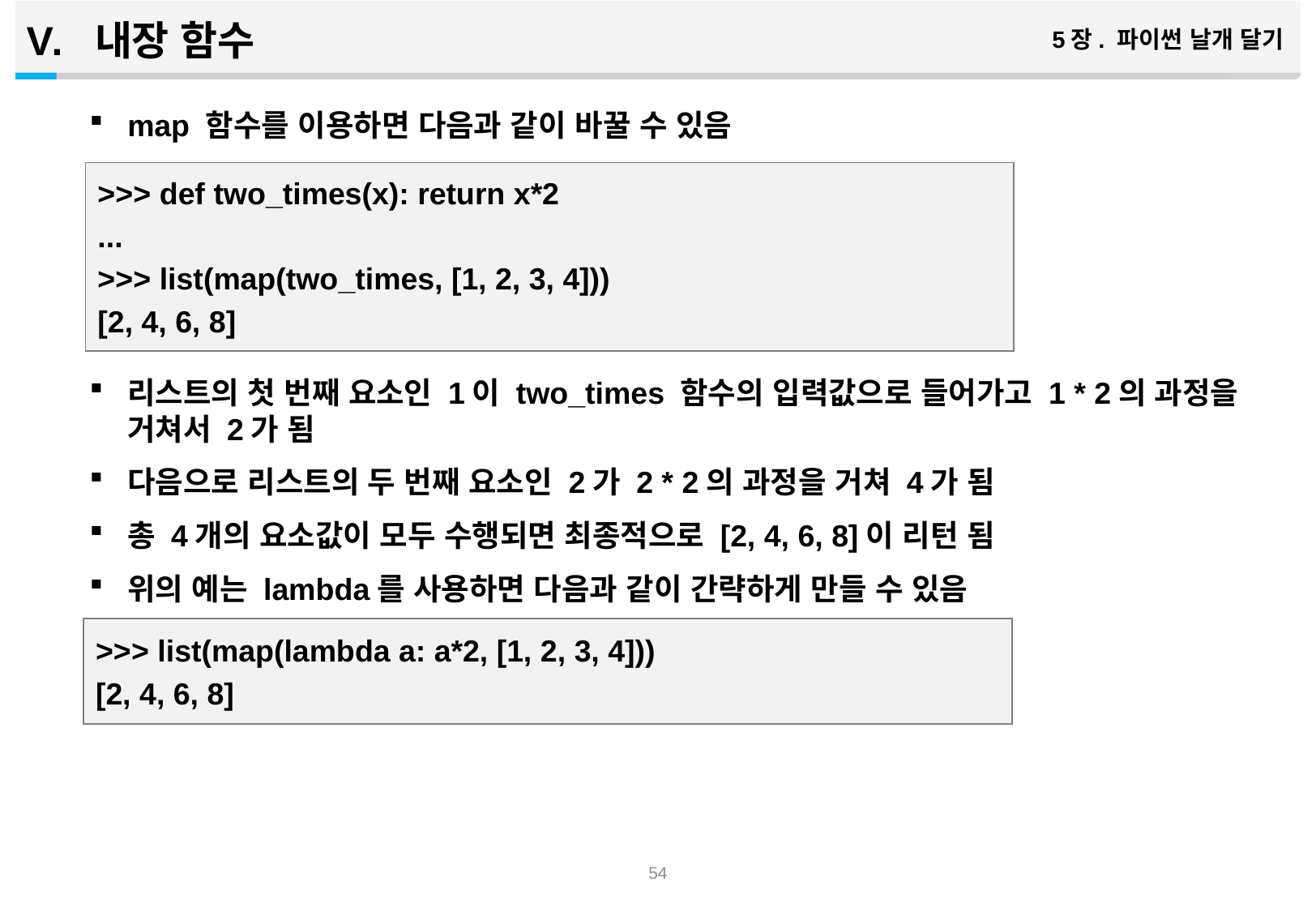

내장 함수
5장. 파이썬 날개 달기
map 함수를 이용하면 다음과 같이 바꿀 수 있음

리스트의 첫 번째 요소인 1이 two_times 함수의 입력값으로 들어가고 1 * 2의 과정을 거쳐서 2가 됨
다음으로 리스트의 두 번째 요소인 2가 2 * 2의 과정을 거쳐 4가 됨
총 4개의 요소값이 모두 수행되면 최종적으로 [2, 4, 6, 8]이 리턴 됨
위의 예는 lambda를 사용하면 다음과 같이 간략하게 만들 수 있음

>>> def two_times(x): return x*2
...
>>> list(map(two_times, [1, 2, 3, 4]))
[2, 4, 6, 8]
>>> list(map(lambda a: a*2, [1, 2, 3, 4]))
[2, 4, 6, 8]
54